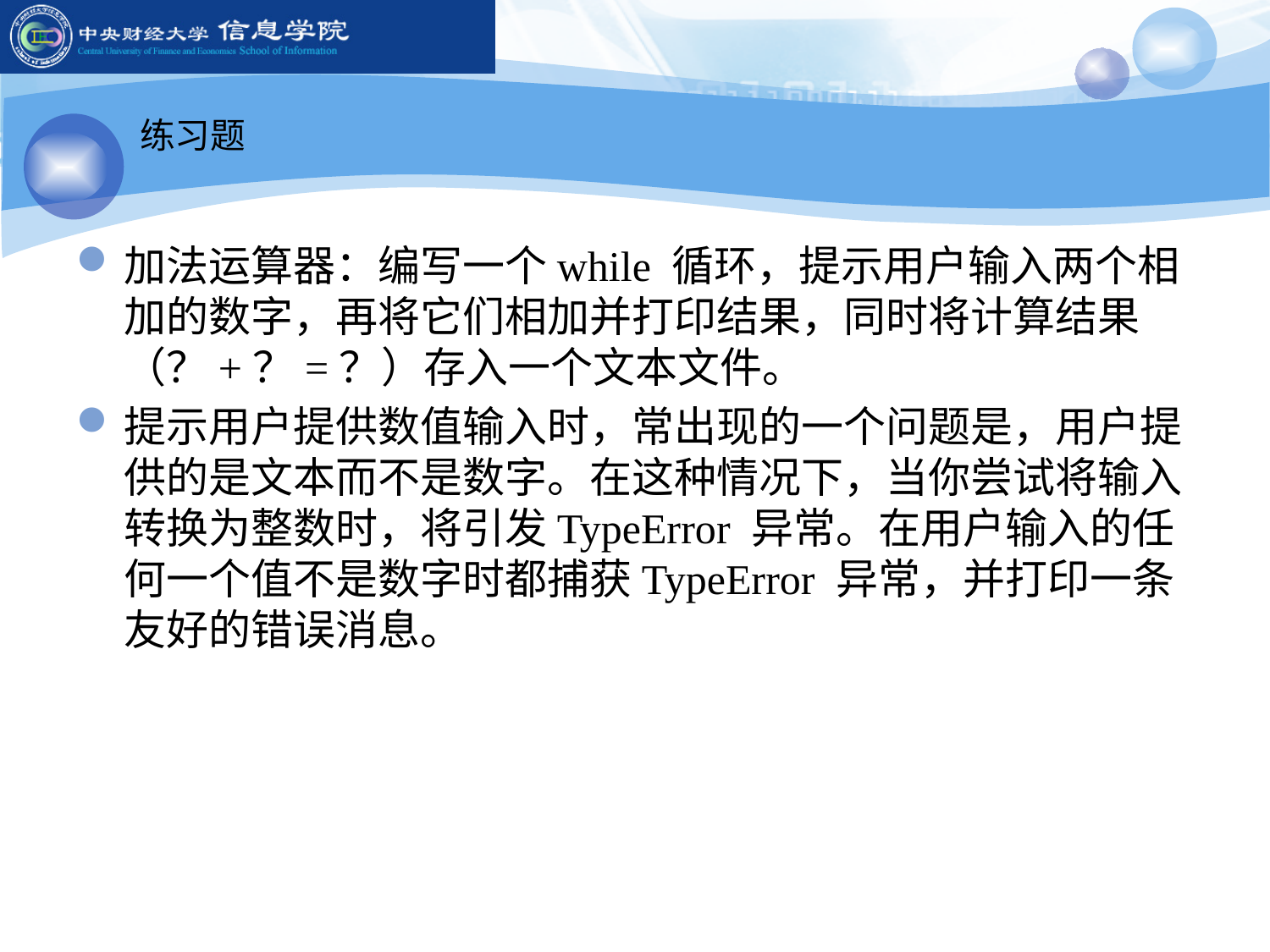

练习题
加法运算器：编写一个while 循环，提示用户输入两个相加的数字，再将它们相加并打印结果，同时将计算结果（？+？=？）存入一个文本文件。
提示用户提供数值输入时，常出现的一个问题是，用户提供的是文本而不是数字。在这种情况下，当你尝试将输入转换为整数时，将引发TypeError 异常。在用户输入的任何一个值不是数字时都捕获TypeError 异常，并打印一条友好的错误消息。